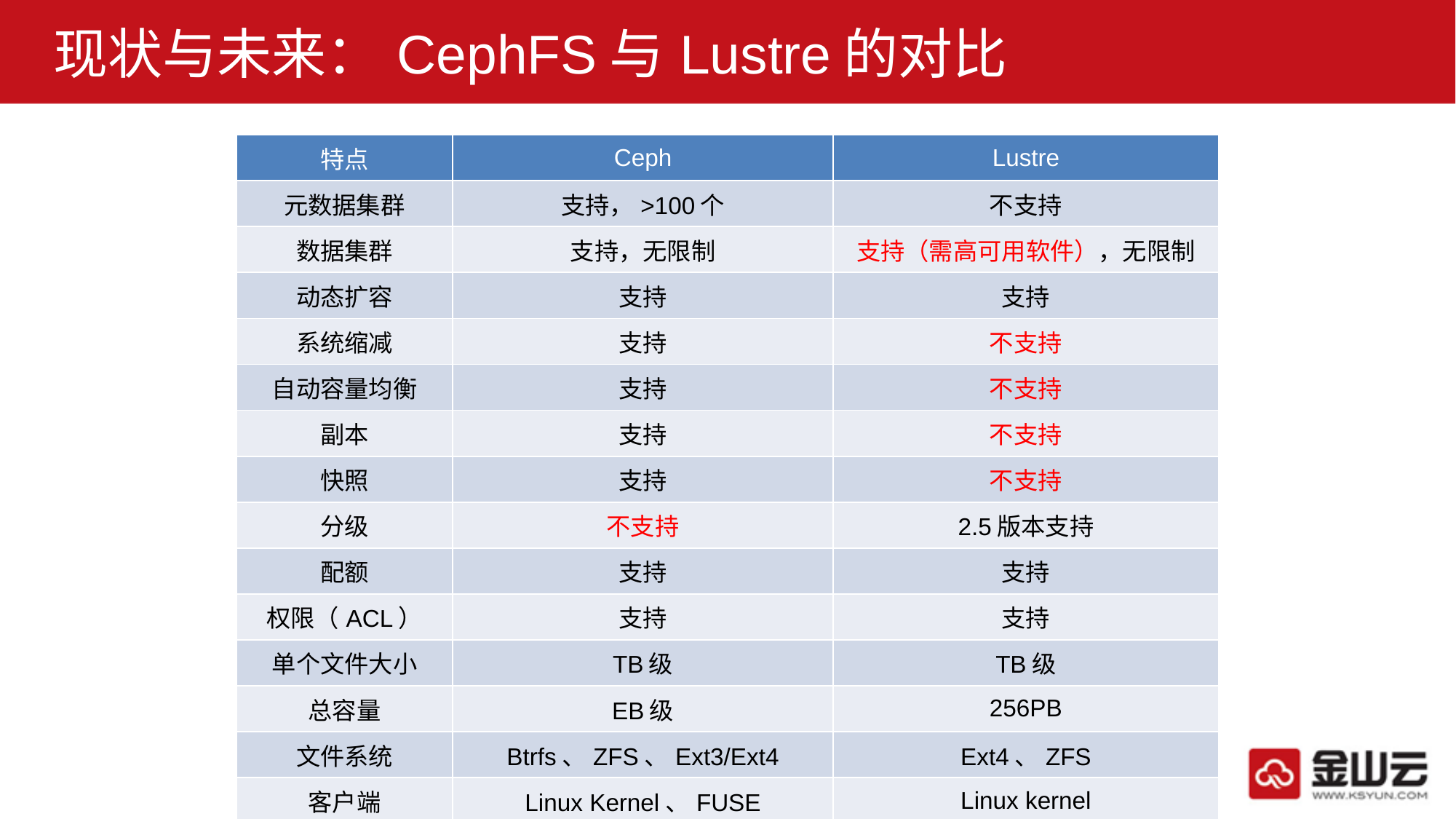

现状与未来：CephFS与Lustre的对比
| 特点 | Ceph | Lustre |
| --- | --- | --- |
| 元数据集群 | 支持，>100个 | 不支持 |
| 数据集群 | 支持，无限制 | 支持（需高可用软件），无限制 |
| 动态扩容 | 支持 | 支持 |
| 系统缩减 | 支持 | 不支持 |
| 自动容量均衡 | 支持 | 不支持 |
| 副本 | 支持 | 不支持 |
| 快照 | 支持 | 不支持 |
| 分级 | 不支持 | 2.5版本支持 |
| 配额 | 支持 | 支持 |
| 权限（ACL） | 支持 | 支持 |
| 单个文件大小 | TB级 | TB级 |
| 总容量 | EB级 | 256PB |
| 文件系统 | Btrfs、ZFS、Ext3/Ext4 | Ext4、ZFS |
| 客户端 | Linux Kernel、FUSE | Linux kernel |